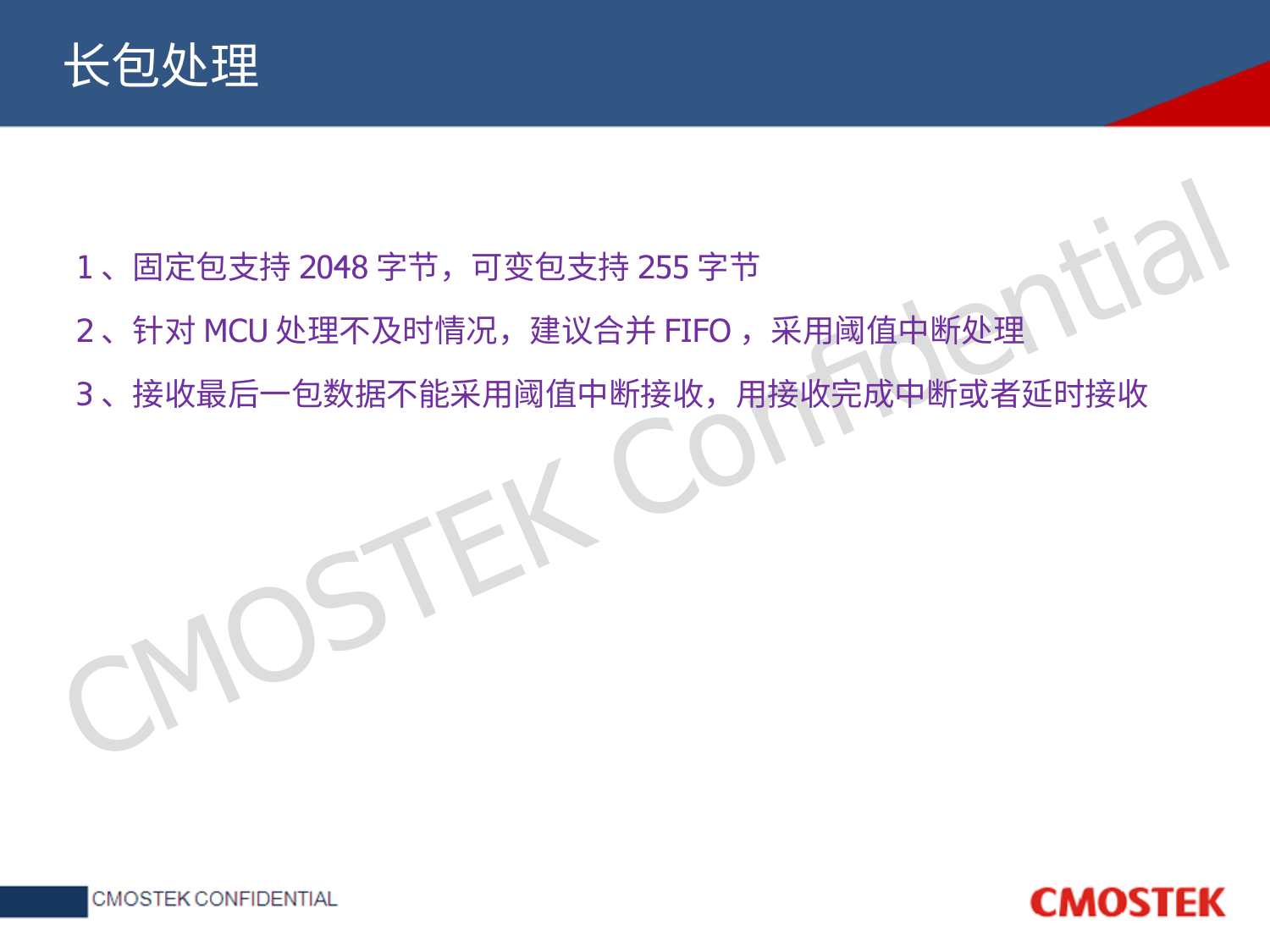

# 长包处理
1、固定包支持2048字节，可变包支持255字节
2、针对MCU处理不及时情况，建议合并FIFO，采用阈值中断处理
3、接收最后一包数据不能采用阈值中断接收，用接收完成中断或者延时接收
13